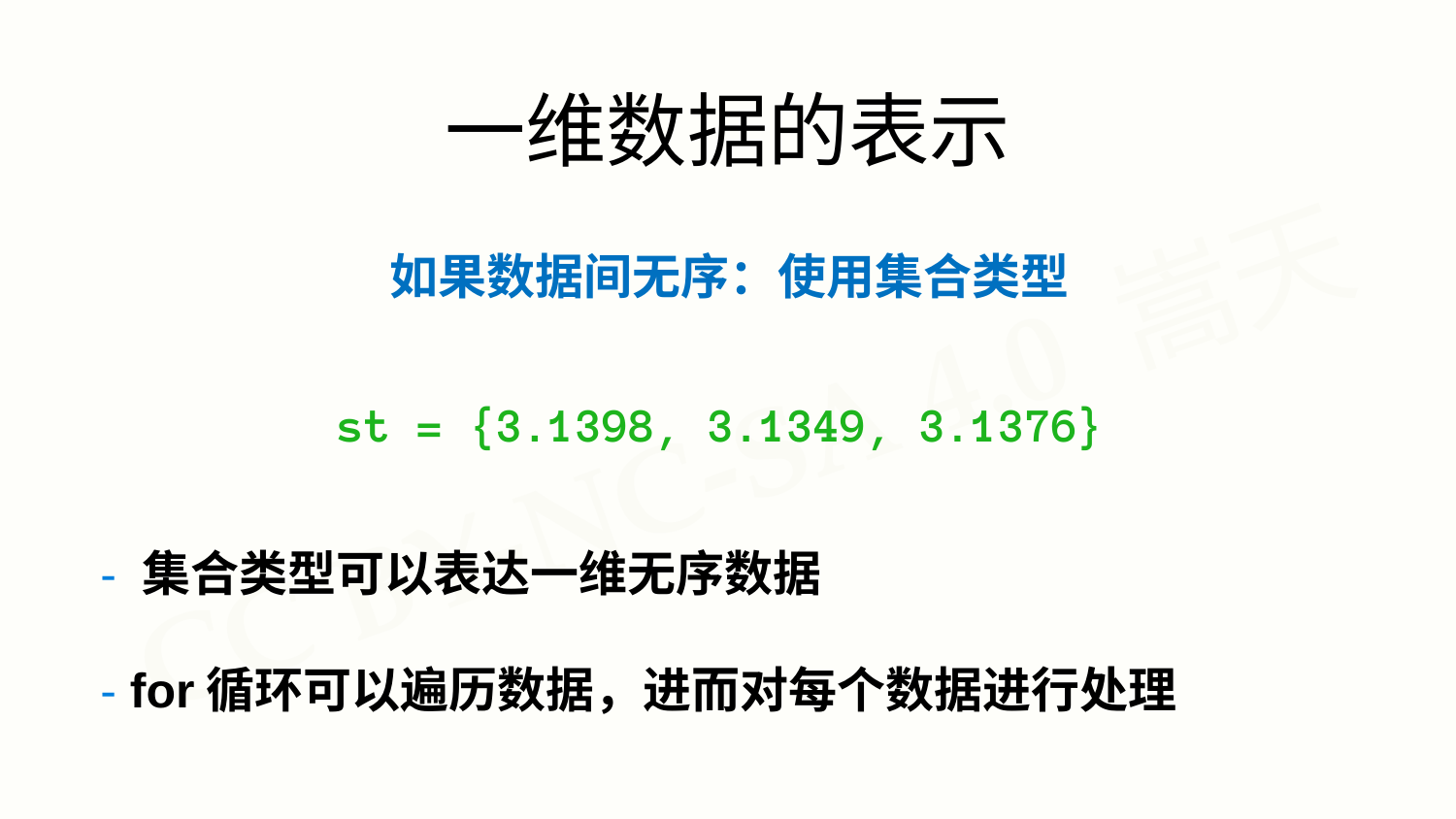

一维数据的表示
如果数据间无序：使用集合类型
st = {3.1398, 3.1349, 3.1376}
- 集合类型可以表达一维无序数据
- for循环可以遍历数据，进而对每个数据进行处理